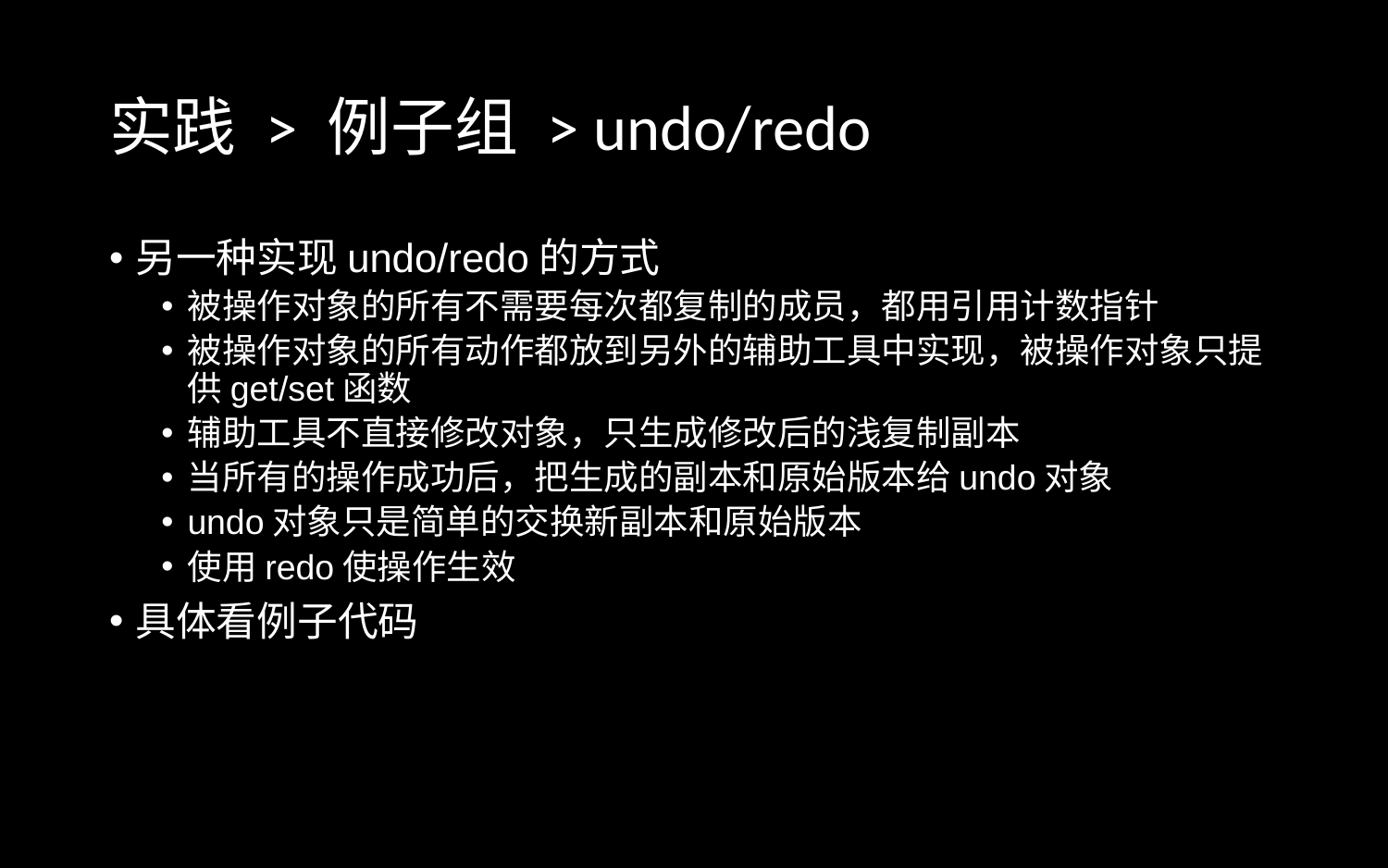

# 实践 > 例子组 > undo/redo
另一种实现undo/redo的方式
被操作对象的所有不需要每次都复制的成员，都用引用计数指针
被操作对象的所有动作都放到另外的辅助工具中实现，被操作对象只提供get/set函数
辅助工具不直接修改对象，只生成修改后的浅复制副本
当所有的操作成功后，把生成的副本和原始版本给undo对象
undo对象只是简单的交换新副本和原始版本
使用redo使操作生效
具体看例子代码